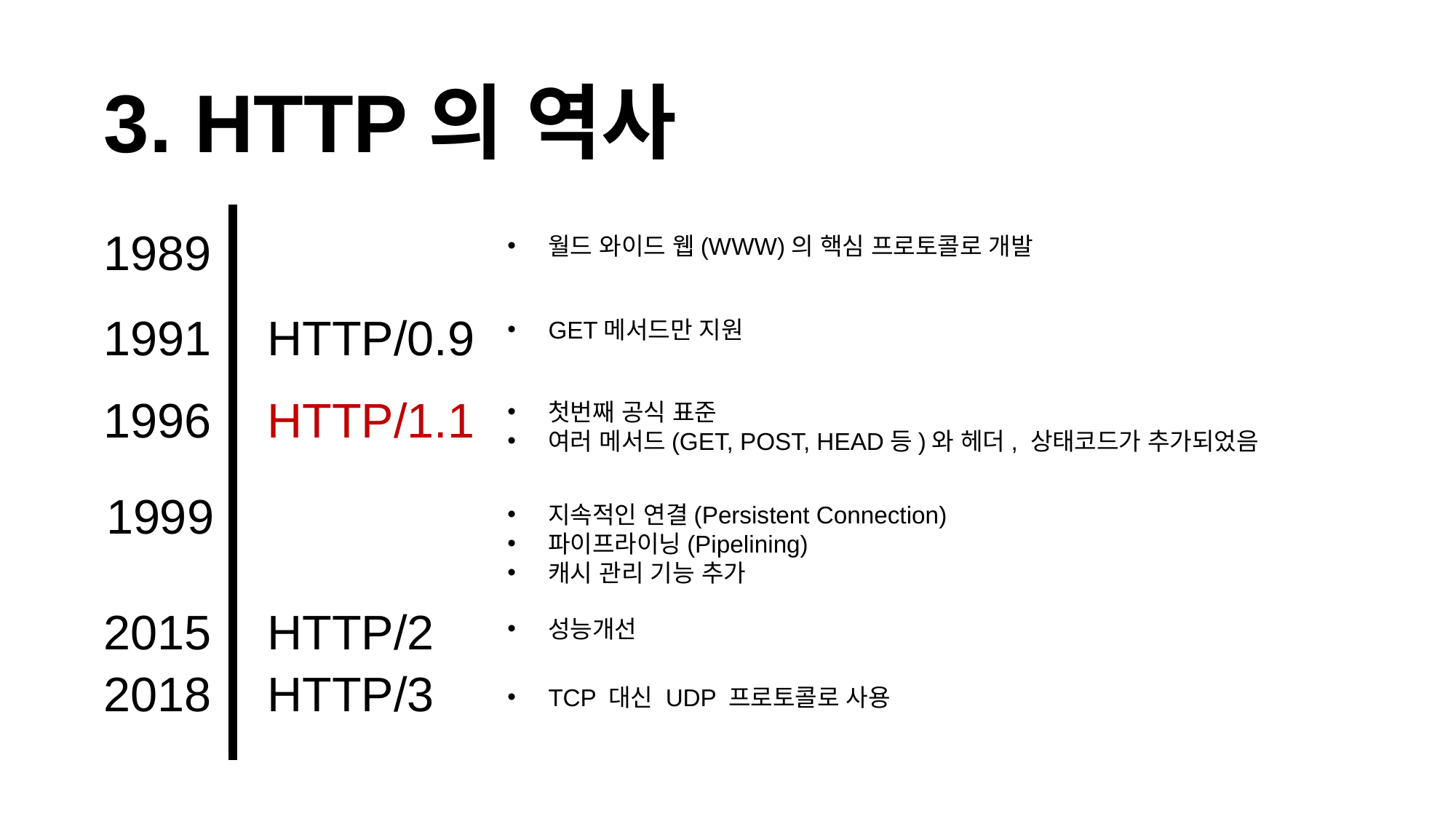

3. HTTP의 역사
1989
월드 와이드 웹(WWW)의 핵심 프로토콜로 개발
HTTP/0.9
1991
GET메서드만 지원
1996
HTTP/1.1
첫번째 공식 표준
여러 메서드(GET, POST, HEAD등)와 헤더, 상태코드가 추가되었음
1999
지속적인 연결(Persistent Connection)
파이프라이닝(Pipelining)
캐시 관리 기능 추가
2015
HTTP/2
성능개선
2018
HTTP/3
TCP 대신 UDP 프로토콜로 사용